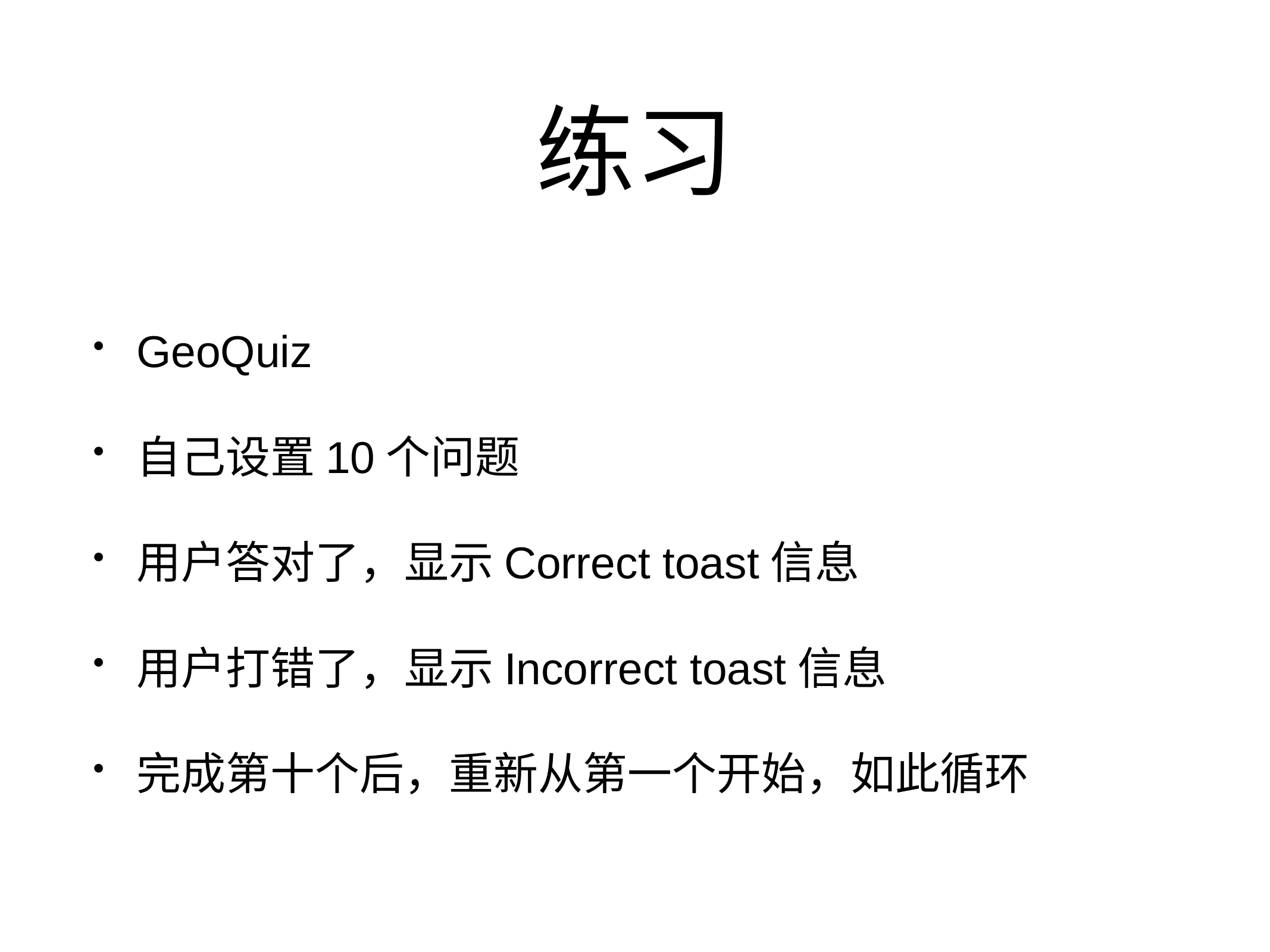

# 练习
GeoQuiz
自己设置10个问题
用户答对了，显示Correct toast信息
用户打错了，显示Incorrect toast信息
完成第十个后，重新从第一个开始，如此循环